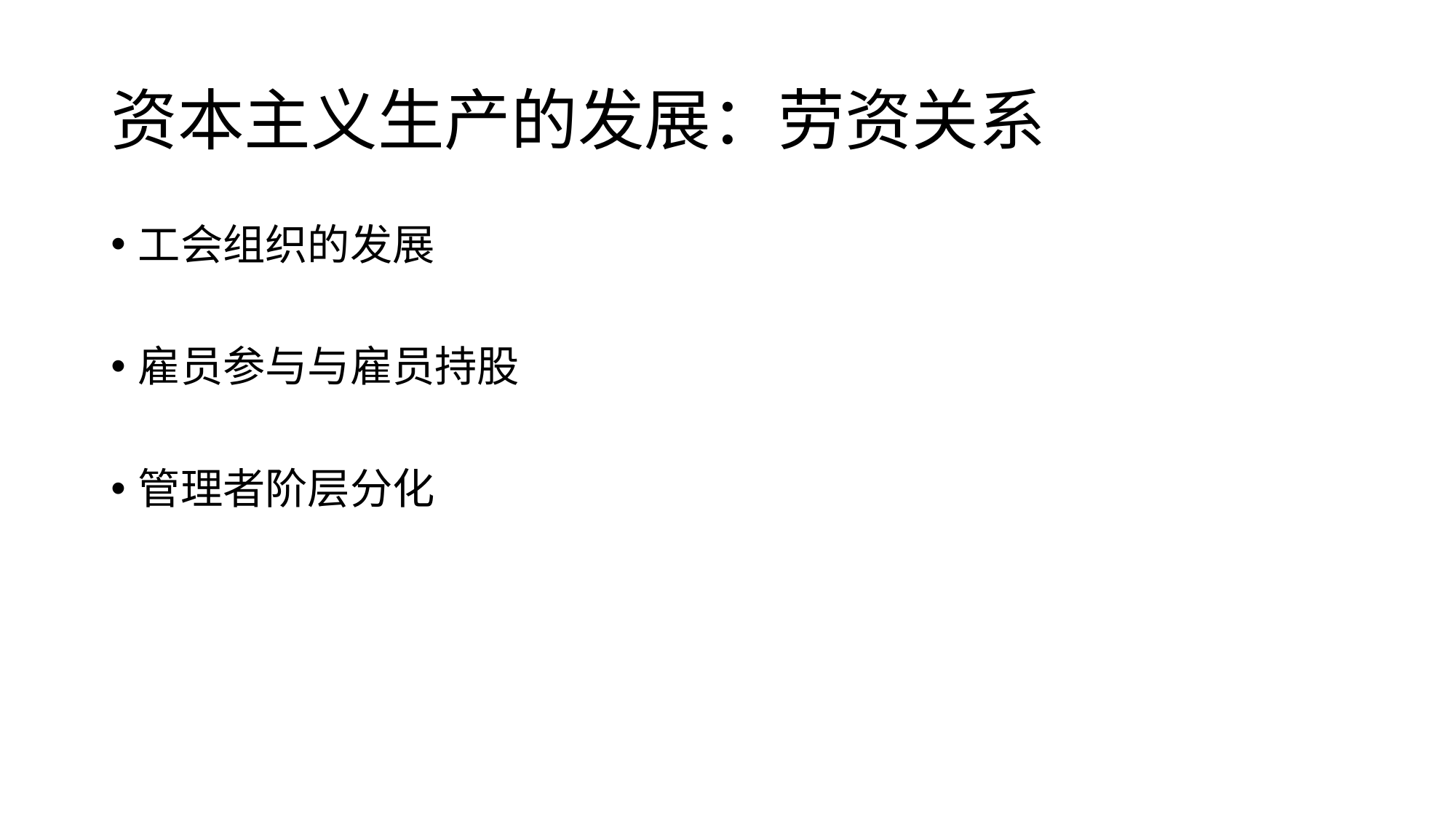

# 资本主义生产的发展：劳资关系
工会组织的发展

雇员参与与雇员持股

管理者阶层分化